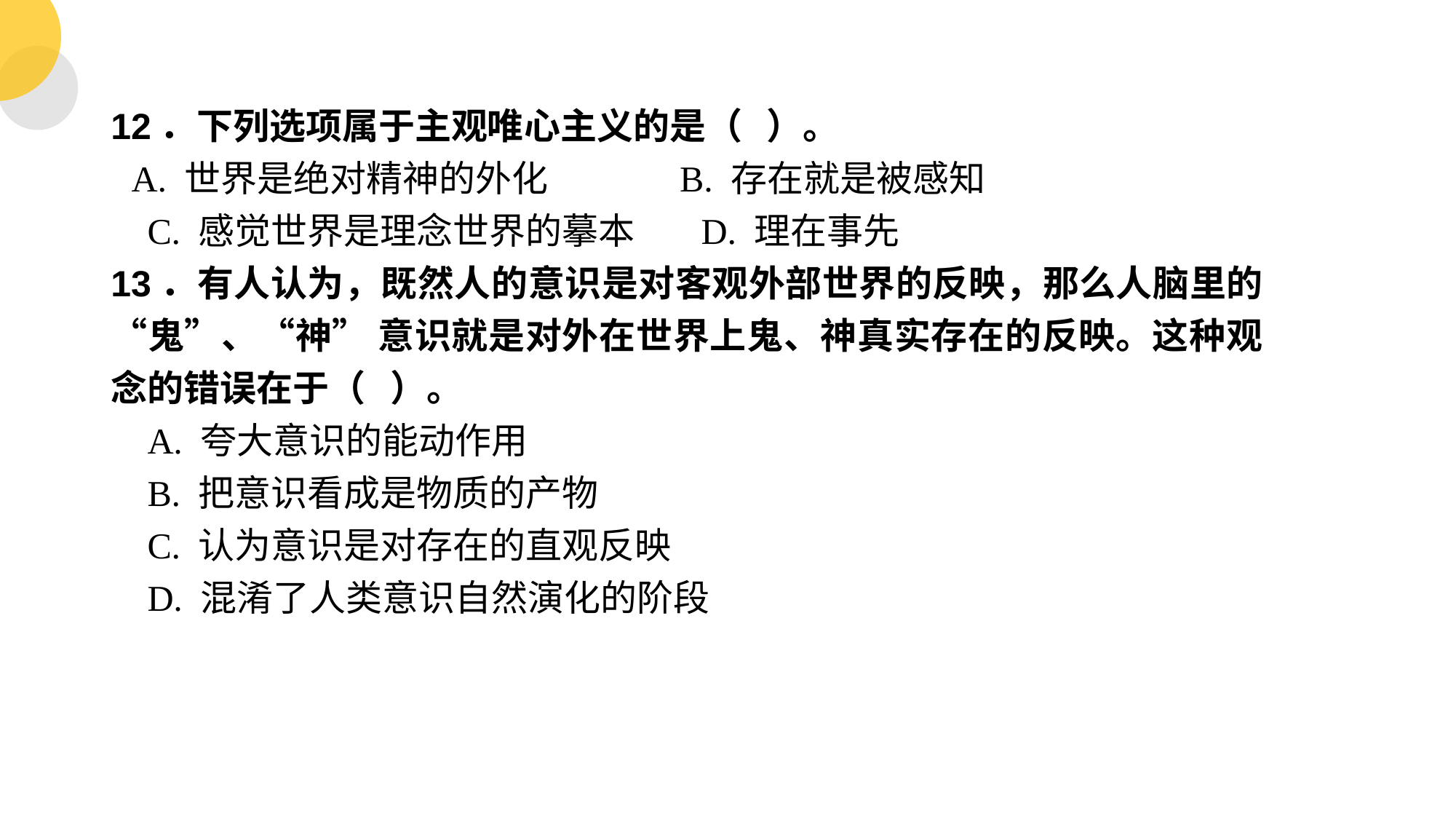

12．下列选项属于主观唯心主义的是（   ）。
  A. 世界是绝对精神的外化               B. 存在就是被感知
    C. 感觉世界是理念世界的摹本       D. 理在事先
13．有人认为，既然人的意识是对客观外部世界的反映，那么人脑里的“鬼”、“神” 意识就是对外在世界上鬼、神真实存在的反映。这种观念的错误在于（   ）。
    A. 夸大意识的能动作用
    B. 把意识看成是物质的产物
    C. 认为意识是对存在的直观反映
    D. 混淆了人类意识自然演化的阶段